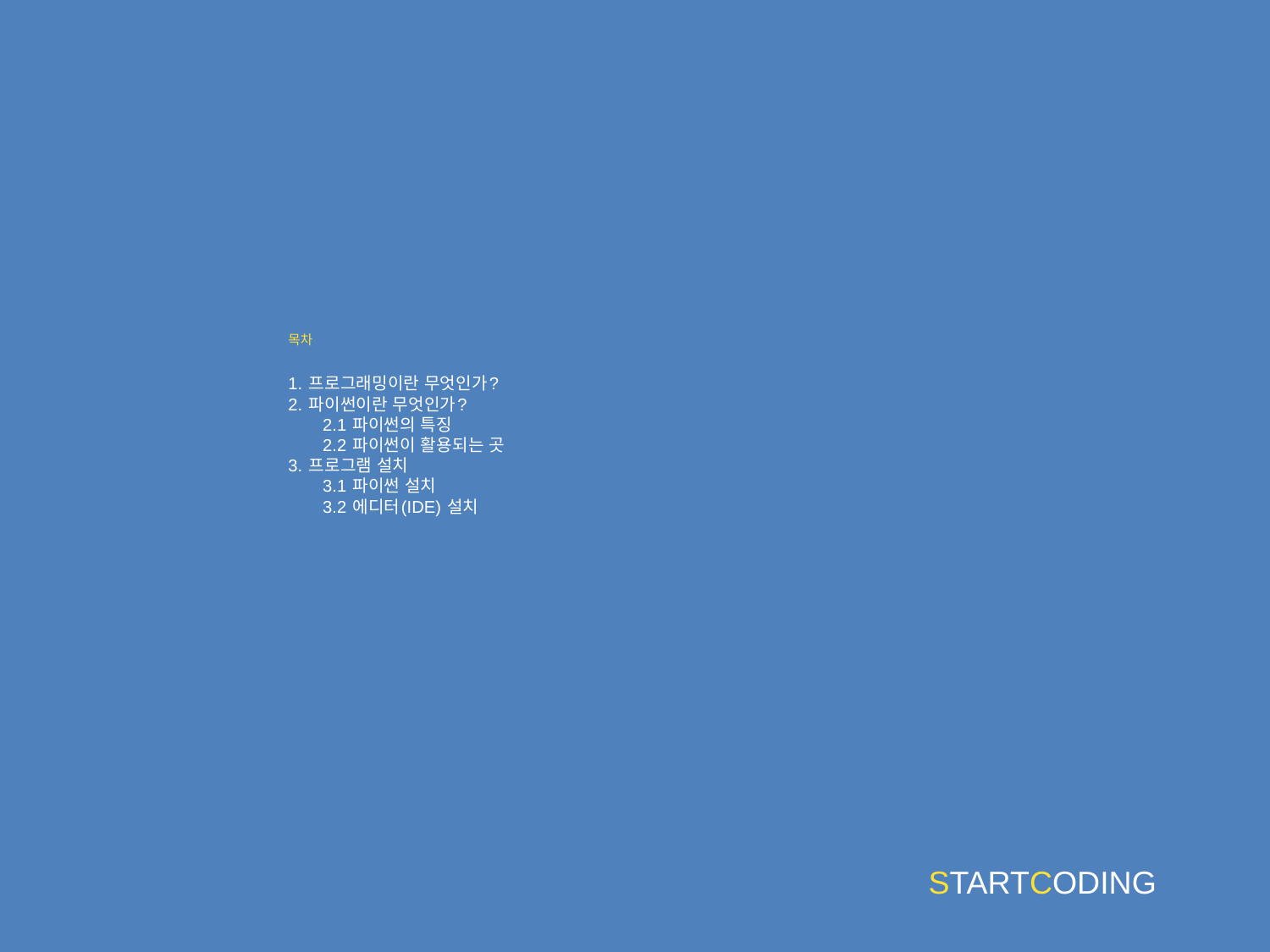

# 목차 1. 프로그래밍이란 무엇인가? 2. 파이썬이란 무엇인가? 2.1 파이썬의 특징 2.2 파이썬이 활용되는 곳 3. 프로그램 설치 3.1 파이썬 설치 3.2 에디터(IDE) 설치
STARTCODING